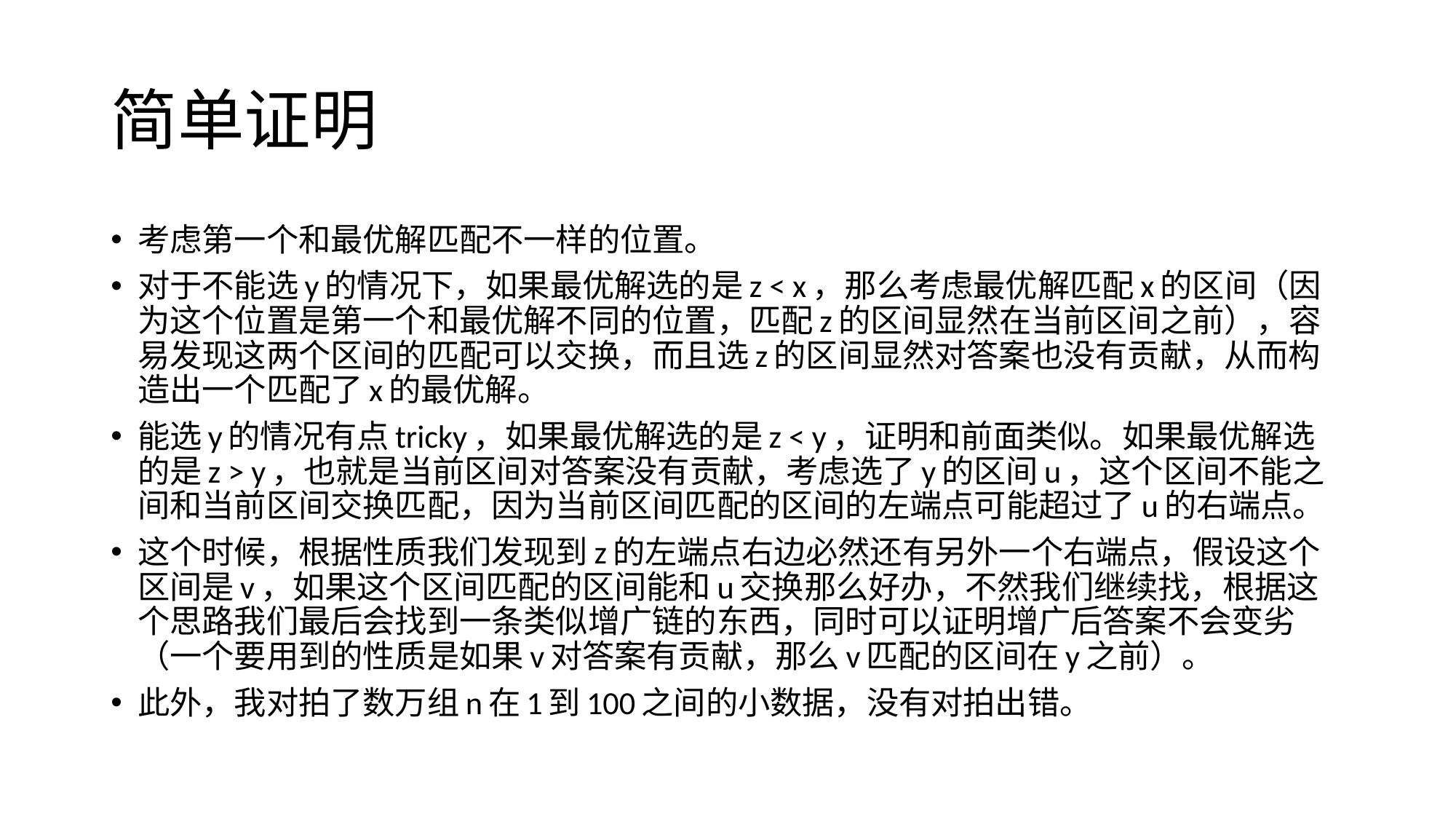

# 简单证明
考虑第一个和最优解匹配不一样的位置。
对于不能选y的情况下，如果最优解选的是z < x，那么考虑最优解匹配x的区间（因为这个位置是第一个和最优解不同的位置，匹配z的区间显然在当前区间之前），容易发现这两个区间的匹配可以交换，而且选z的区间显然对答案也没有贡献，从而构造出一个匹配了x的最优解。
能选y的情况有点tricky，如果最优解选的是z < y，证明和前面类似。如果最优解选的是z > y，也就是当前区间对答案没有贡献，考虑选了y的区间u，这个区间不能之间和当前区间交换匹配，因为当前区间匹配的区间的左端点可能超过了u的右端点。
这个时候，根据性质我们发现到z的左端点右边必然还有另外一个右端点，假设这个区间是v，如果这个区间匹配的区间能和u交换那么好办，不然我们继续找，根据这个思路我们最后会找到一条类似增广链的东西，同时可以证明增广后答案不会变劣（一个要用到的性质是如果v对答案有贡献，那么v匹配的区间在y之前）。
此外，我对拍了数万组n在1到100之间的小数据，没有对拍出错。